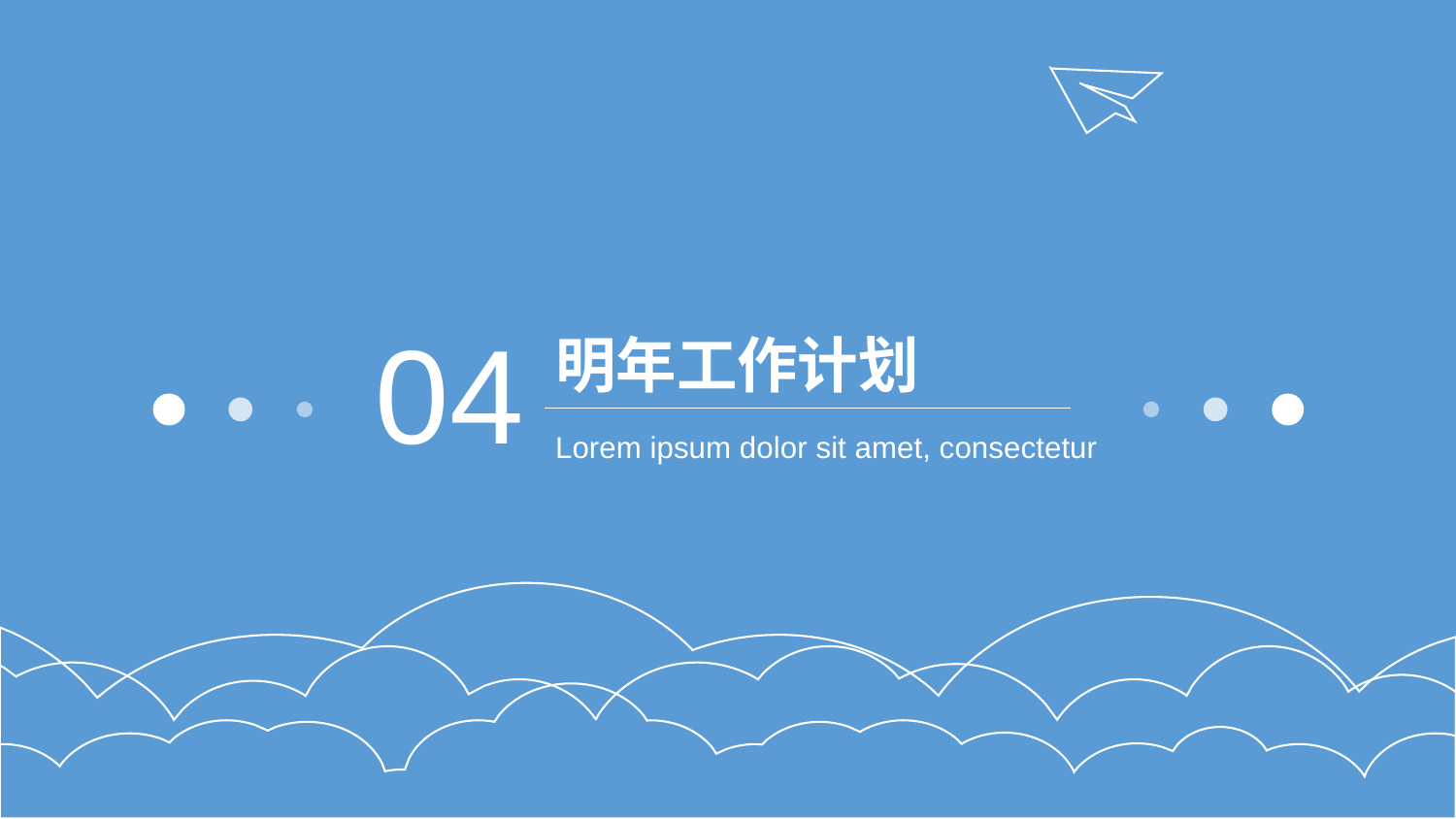

04
明年工作计划
Lorem ipsum dolor sit amet, consectetur